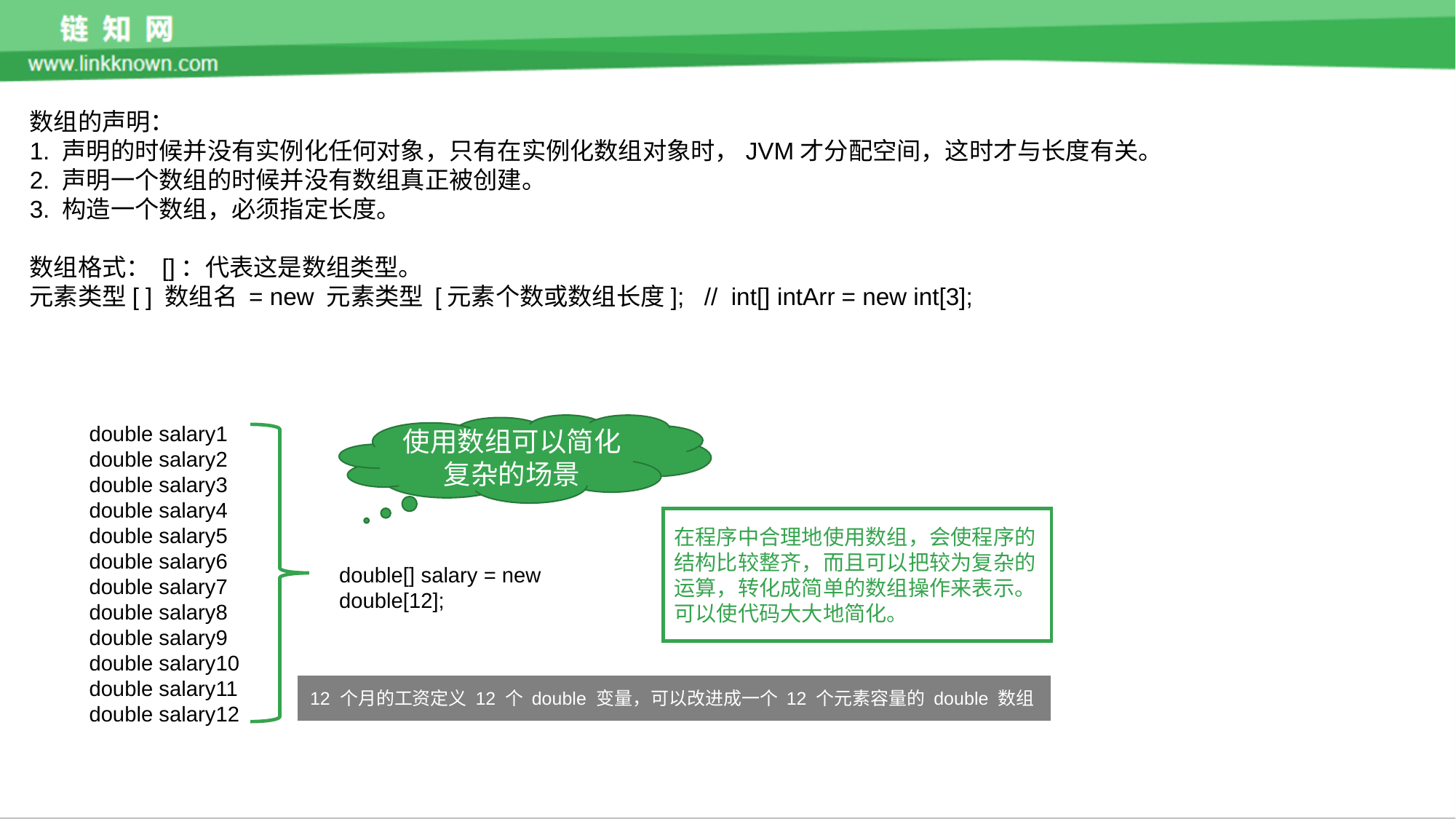

数组的声明：
1. 声明的时候并没有实例化任何对象，只有在实例化数组对象时，JVM才分配空间，这时才与长度有关。
2. 声明一个数组的时候并没有数组真正被创建。
3. 构造一个数组，必须指定长度。

数组格式： []：代表这是数组类型。
元素类型[ ] 数组名 = new 元素类型 [元素个数或数组长度];   //  int[] intArr = new int[3];
double salary1
double salary2
double salary3
double salary4
double salary5
double salary6
double salary7
double salary8
double salary9
double salary10
double salary11
double salary12
使用数组可以简化复杂的场景

在程序中合理地使用数组，会使程序的结构比较整齐，而且可以把较为复杂的运算，转化成简单的数组操作来表示。可以使代码大大地简化。
double[] salary = new double[12];
12 个月的工资定义 12 个 double 变量，可以改进成一个 12 个元素容量的 double 数组